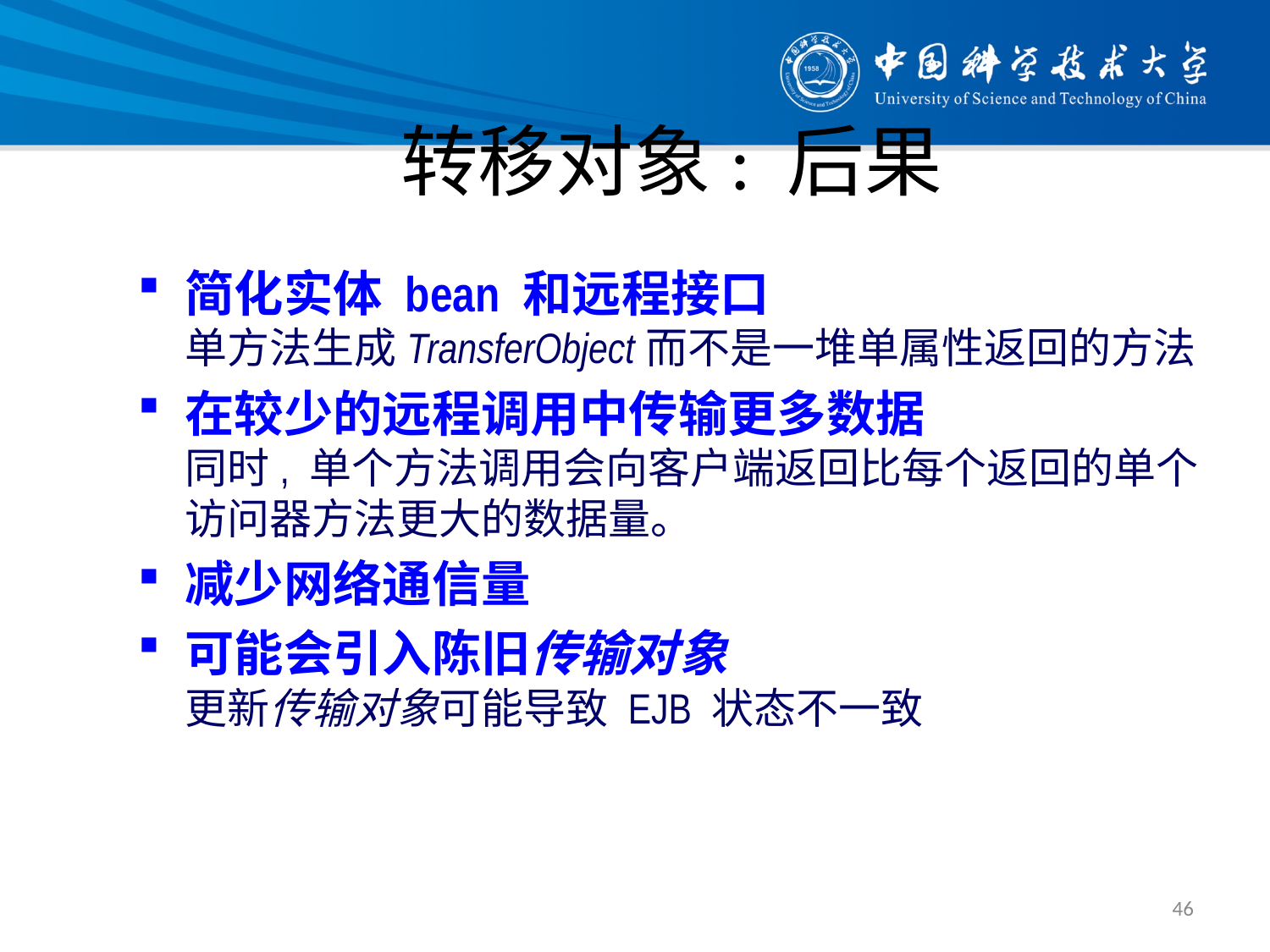

# 转移对象: 后果
简化实体 bean 和远程接口
单方法生成TransferObject而不是一堆单属性返回的方法
在较少的远程调用中传输更多数据
同时, 单个方法调用会向客户端返回比每个返回的单个访问器方法更大的数据量。
减少网络通信量
可能会引入陈旧传输对象
更新传输对象可能导致 EJB 状态不一致
46